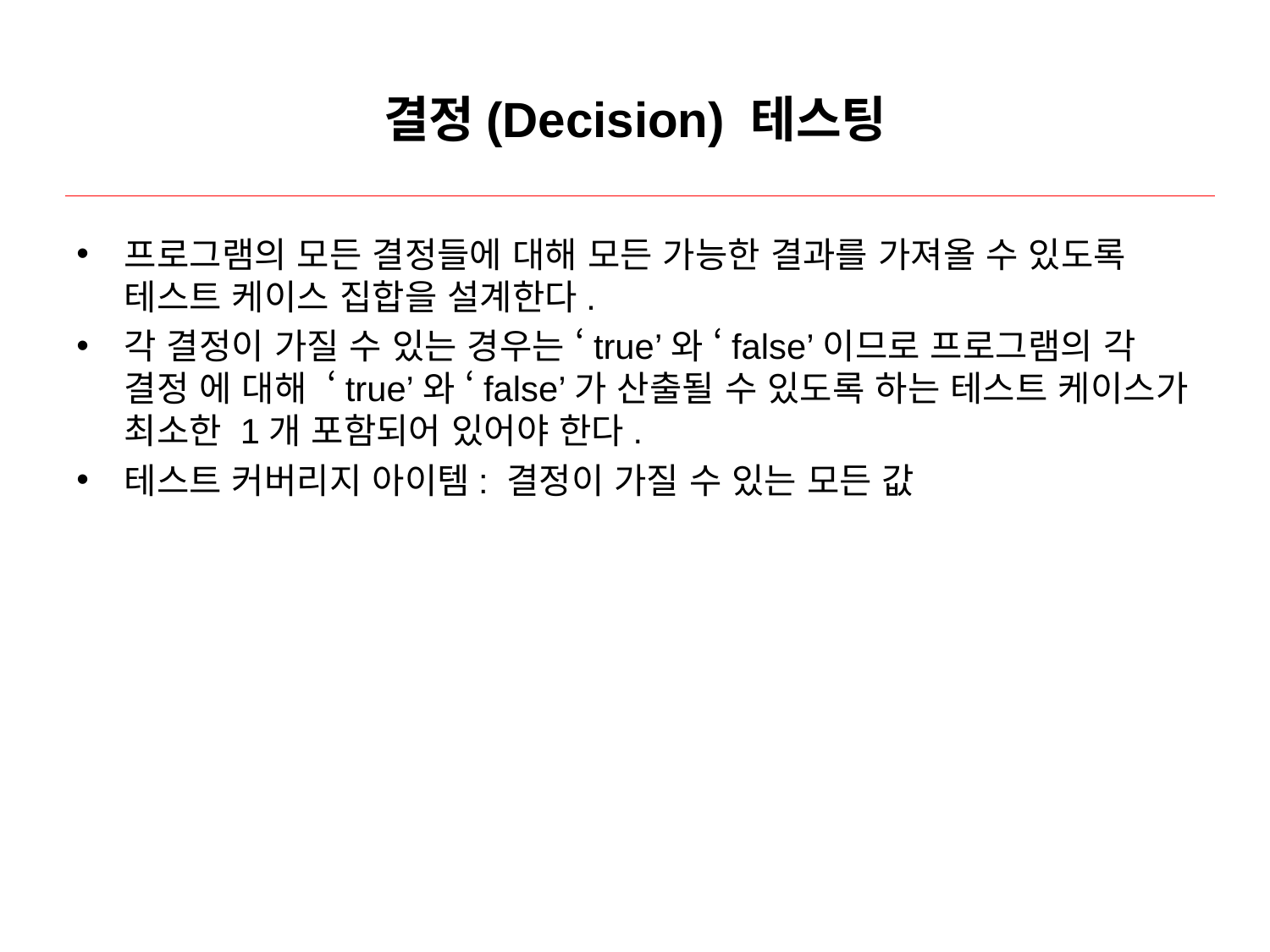

# 결정(Decision) 테스팅
프로그램의 모든 결정들에 대해 모든 가능한 결과를 가져올 수 있도록 테스트 케이스 집합을 설계한다.
각 결정이 가질 수 있는 경우는 ‘true’와 ‘false’이므로 프로그램의 각 결정 에 대해  ‘true’와 ‘false’가 산출될 수 있도록 하는 테스트 케이스가 최소한 1개 포함되어 있어야 한다.
테스트 커버리지 아이템: 결정이 가질 수 있는 모든 값